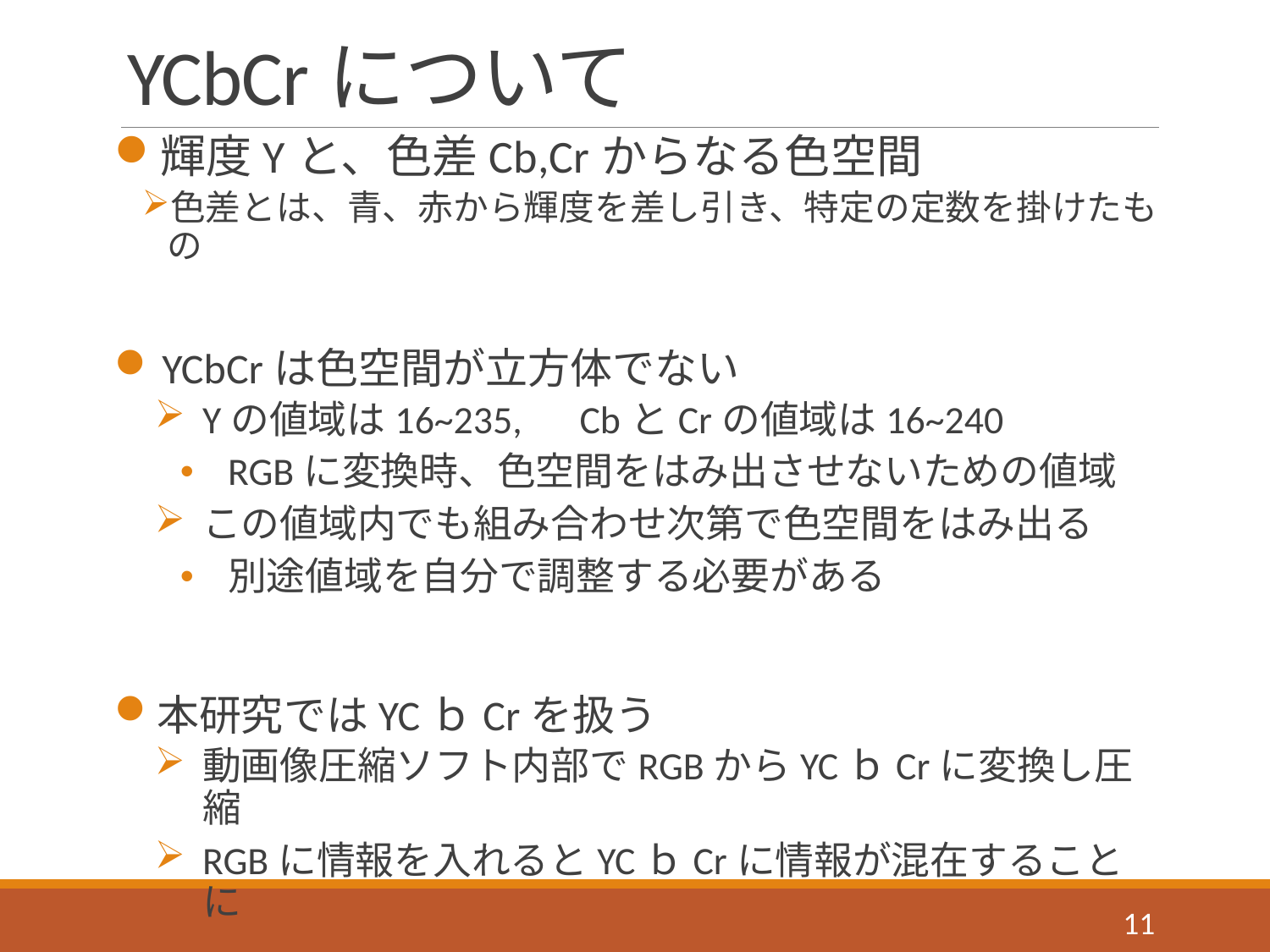

# YCbCrについて
輝度Yと、色差Cb,Crからなる色空間
色差とは、青、赤から輝度を差し引き、特定の定数を掛けたもの

YCbCrは色空間が立方体でない
Yの値域は16~235,　CbとCrの値域は16~240
RGBに変換時、色空間をはみ出させないための値域
この値域内でも組み合わせ次第で色空間をはみ出る
別途値域を自分で調整する必要がある

本研究ではYCｂCrを扱う
動画像圧縮ソフト内部でRGBからYCｂCrに変換し圧縮
RGBに情報を入れるとYCｂCrに情報が混在することに

11